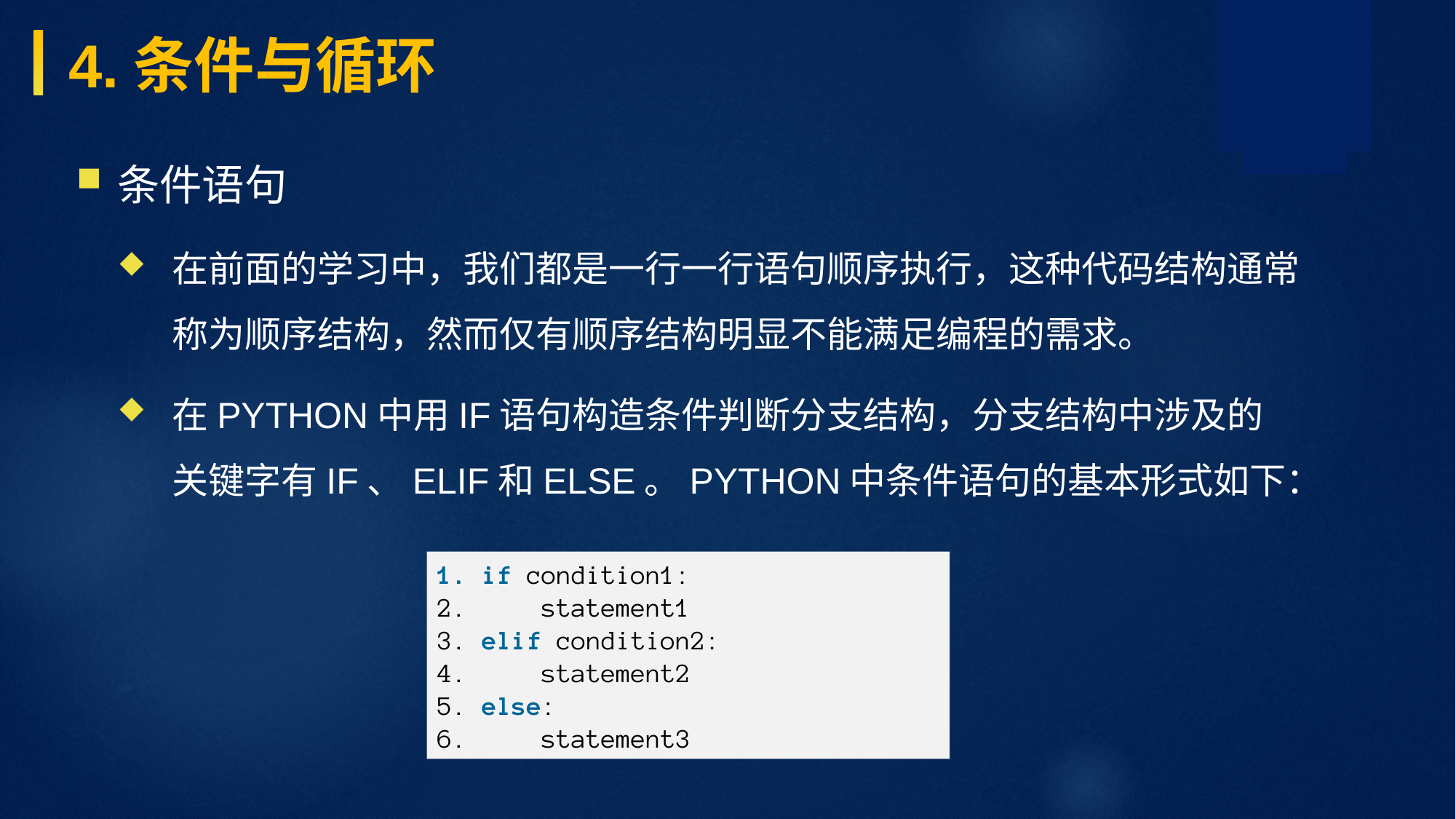

4.条件与循环
条件语句
在前面的学习中，我们都是一行一行语句顺序执行，这种代码结构通常称为顺序结构，然而仅有顺序结构明显不能满足编程的需求。
在Python中用if语句构造条件判断分支结构，分支结构中涉及的关键字有if、elif和else。Python中条件语句的基本形式如下：

1. if condition1:      2.     statement1      3. elif condition2:      4.     statement2      5. else:      6.     statement3